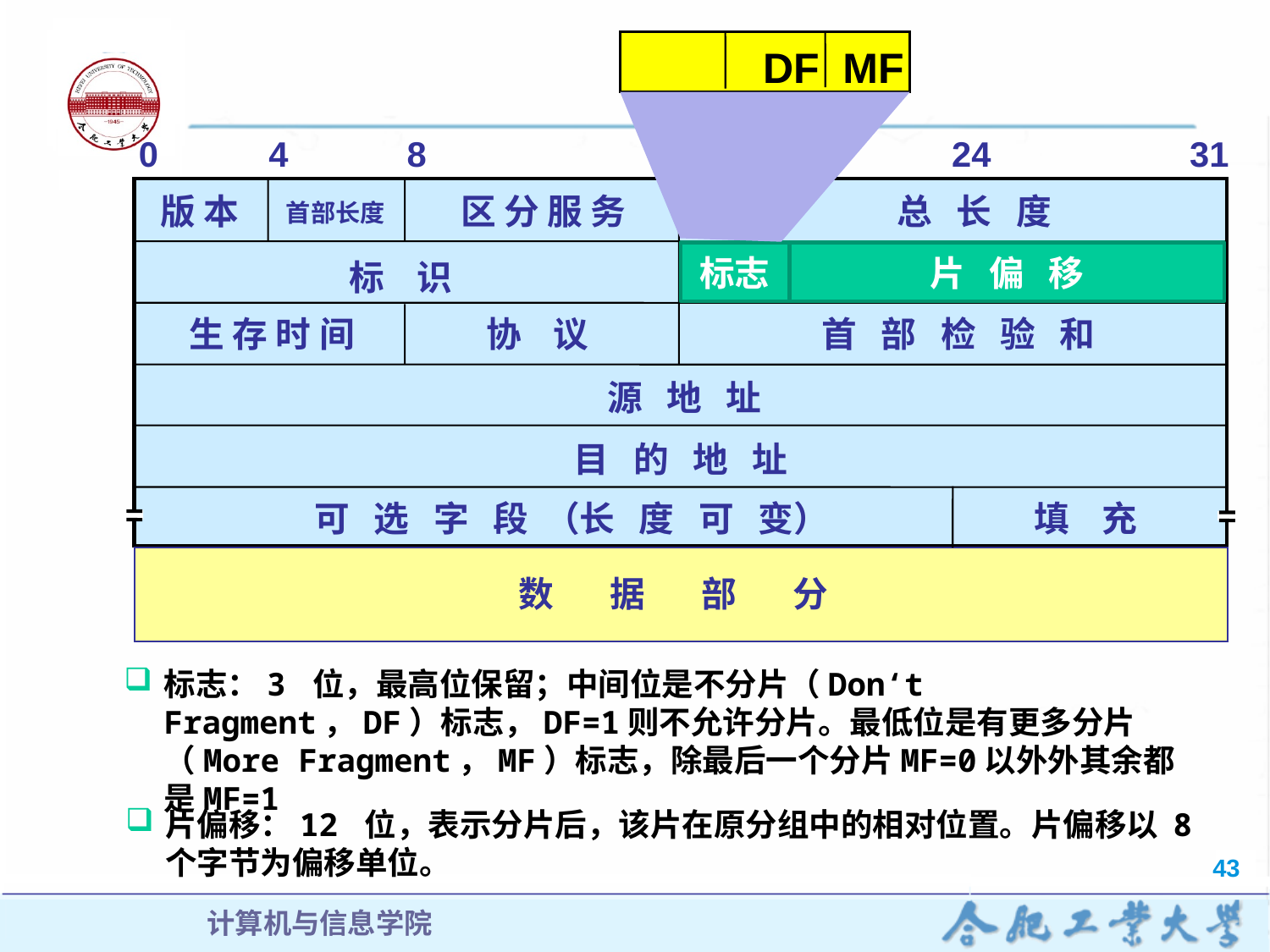

DF
MF

0
4
8
16
19
24
31

版 本
区 分 服 务
总   长   度
首部长度

标    识
标志
片   偏   移

生 存 时 间
协    议
首   部   检   验   和

源   地   址

目   的   地   址

可   选   字   段  （长   度   可   变）
填    充

数       据       部       分
标志
片   偏   移
标志：3 位，最高位保留；中间位是不分片（Don‘t Fragment，DF）标志，DF=1则不允许分片。最低位是有更多分片（More Fragment，MF）标志，除最后一个分片MF=0以外外其余都是MF=1
片偏移：12 位，表示分片后，该片在原分组中的相对位置。片偏移以 8 个字节为偏移单位。